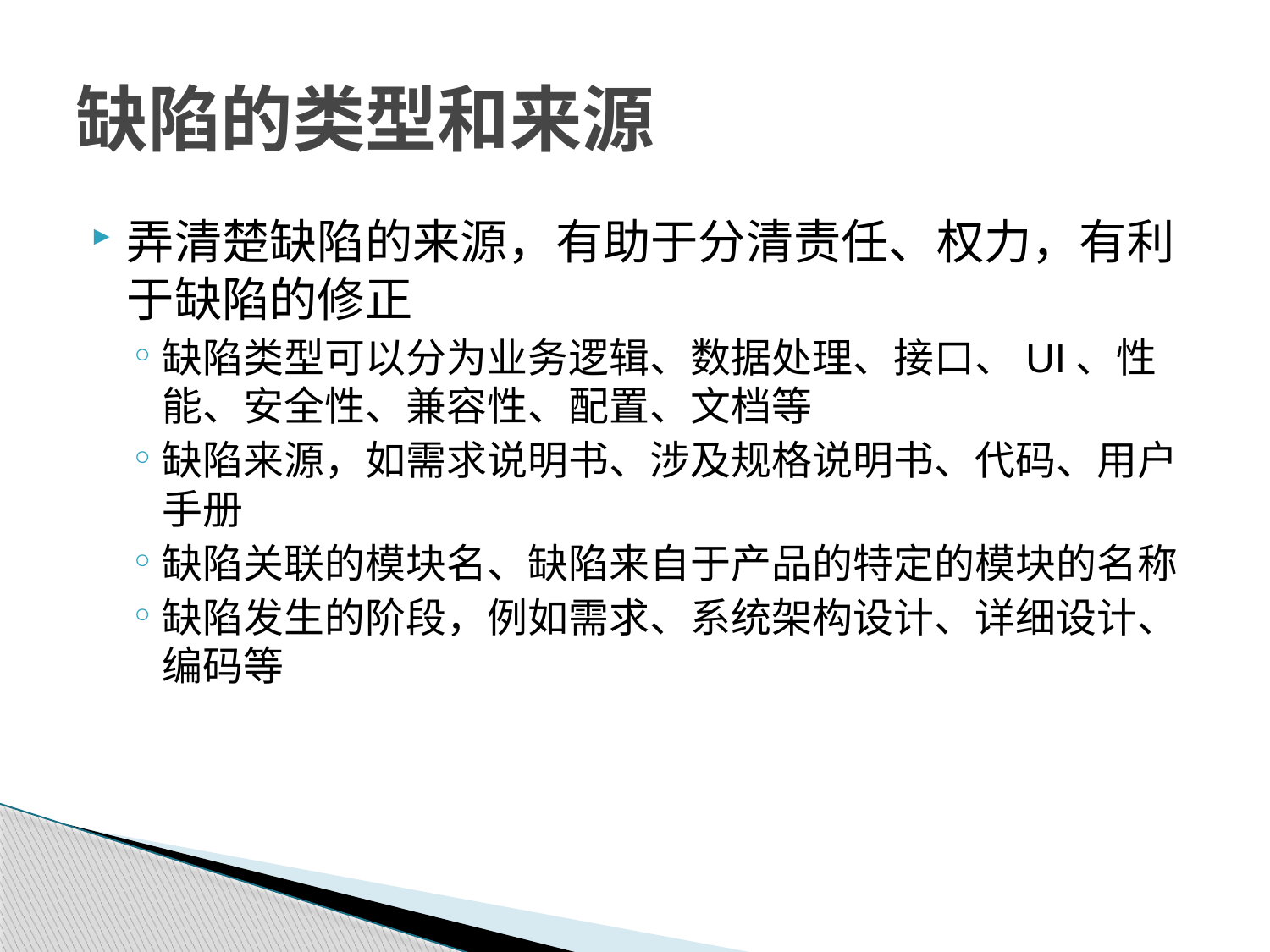

# 缺陷的类型和来源
弄清楚缺陷的来源，有助于分清责任、权力，有利于缺陷的修正
缺陷类型可以分为业务逻辑、数据处理、接口、UI、性能、安全性、兼容性、配置、文档等
缺陷来源，如需求说明书、涉及规格说明书、代码、用户手册
缺陷关联的模块名、缺陷来自于产品的特定的模块的名称
缺陷发生的阶段，例如需求、系统架构设计、详细设计、编码等